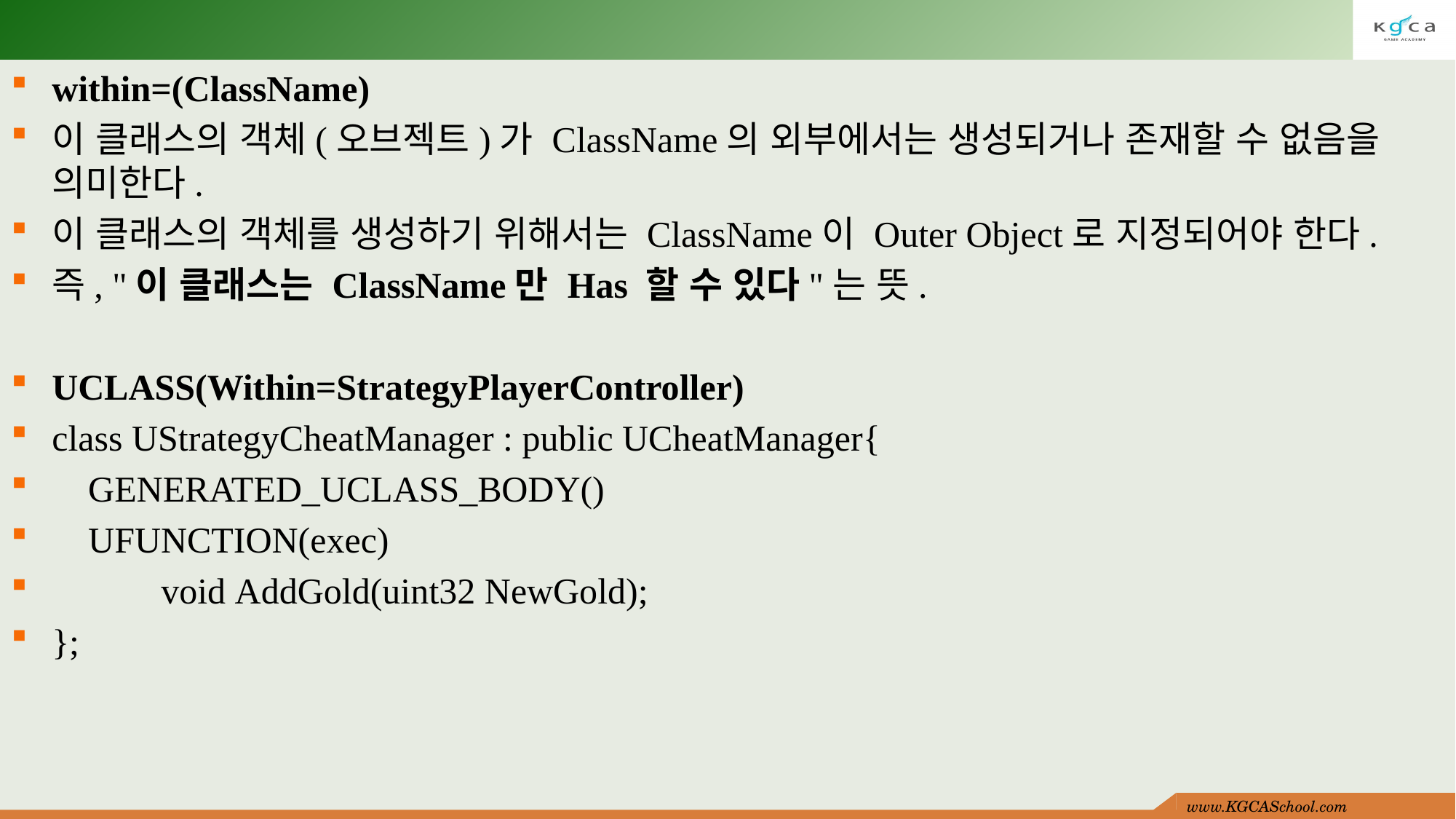

#
within=(ClassName)
이 클래스의 객체(오브젝트)가 ClassName의 외부에서는 생성되거나 존재할 수 없음을 의미한다.
이 클래스의 객체를 생성하기 위해서는 ClassName이 Outer Object로 지정되어야 한다.
즉, "이 클래스는 ClassName만 Has 할 수 있다"는 뜻.

UCLASS(Within=StrategyPlayerController)
class UStrategyCheatManager : public UCheatManager{
    GENERATED_UCLASS_BODY()
    UFUNCTION(exec)
    	void AddGold(uint32 NewGold);
};